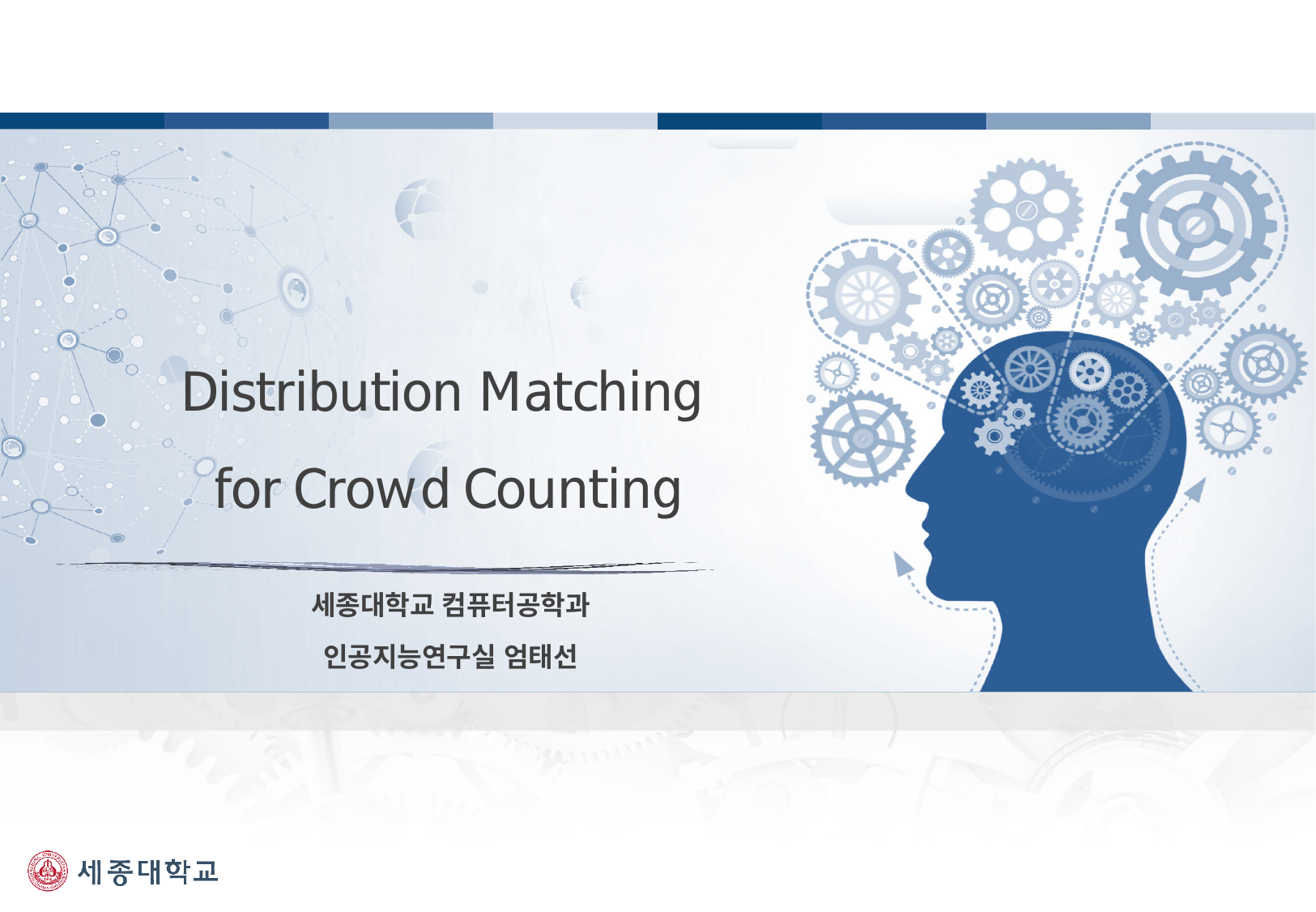

Distribution Matching
for Crowd Counting
세종대학교 컴퓨터공학과
인공지능연구실 엄태선